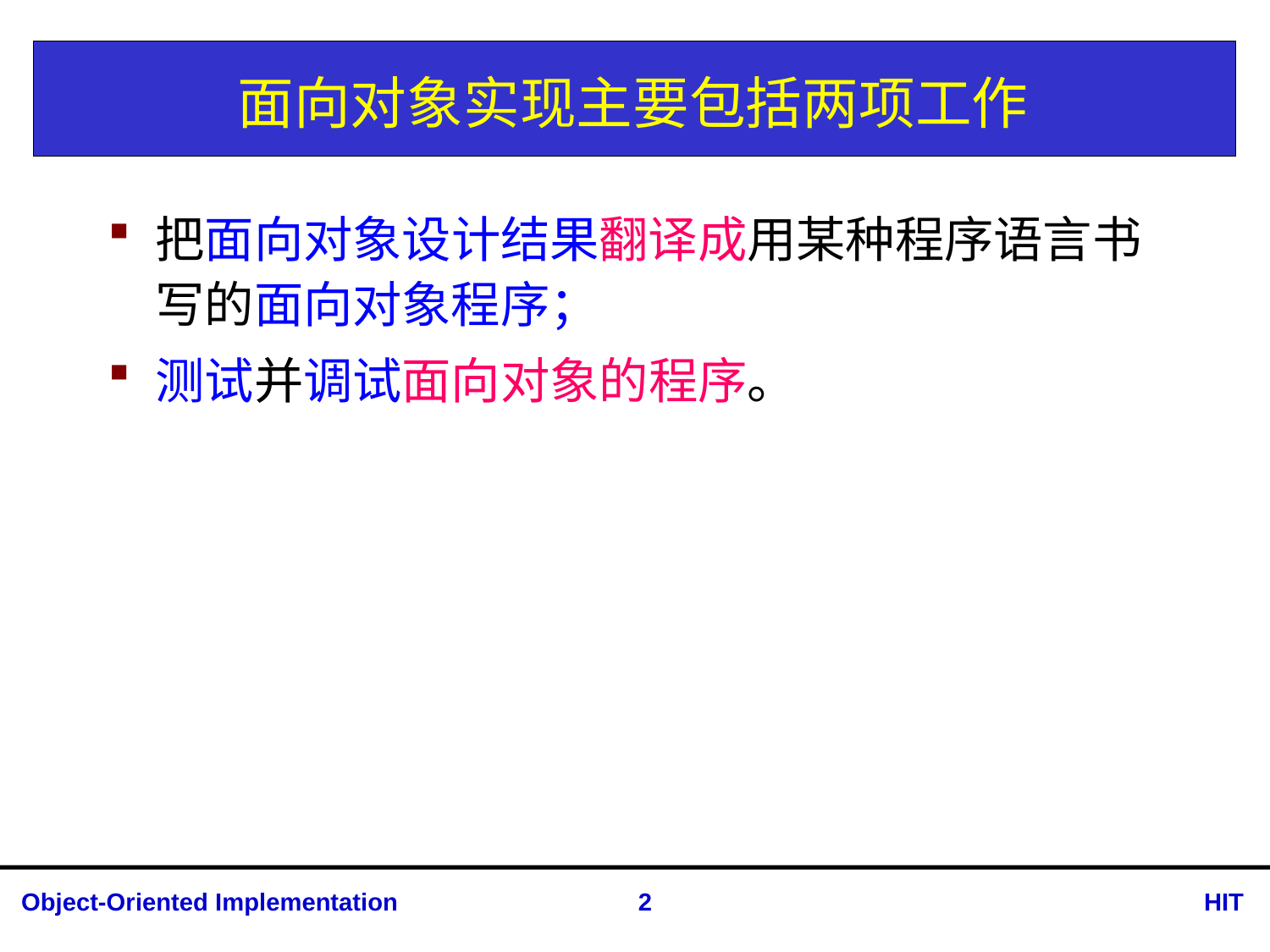

# 面向对象实现主要包括两项工作
把面向对象设计结果翻译成用某种程序语言书写的面向对象程序；
测试并调试面向对象的程序。